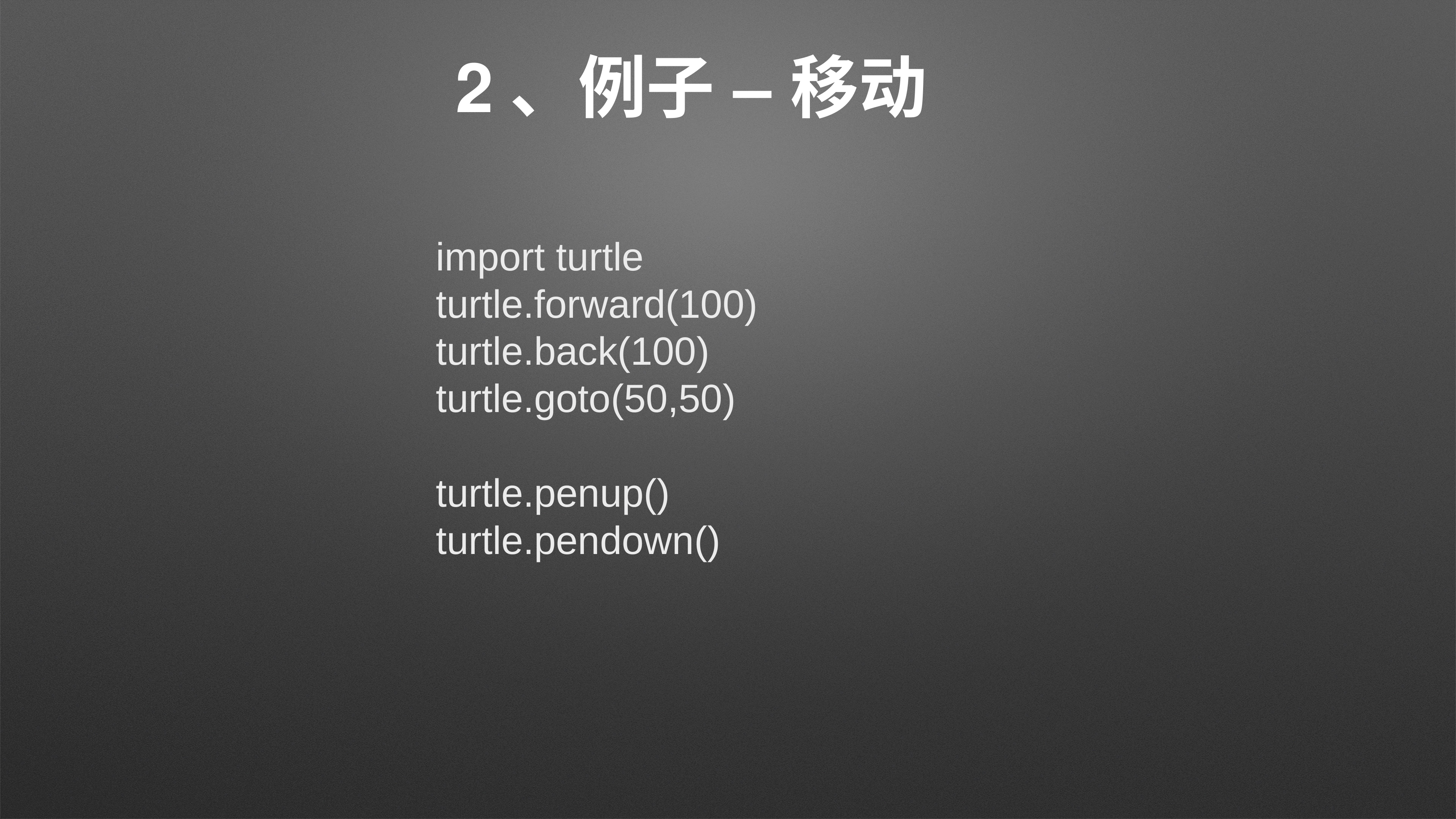

# 2、例子 – 移动

import turtle
turtle.forward(100)
turtle.back(100)
turtle.goto(50,50)

turtle.penup()
turtle.pendown()